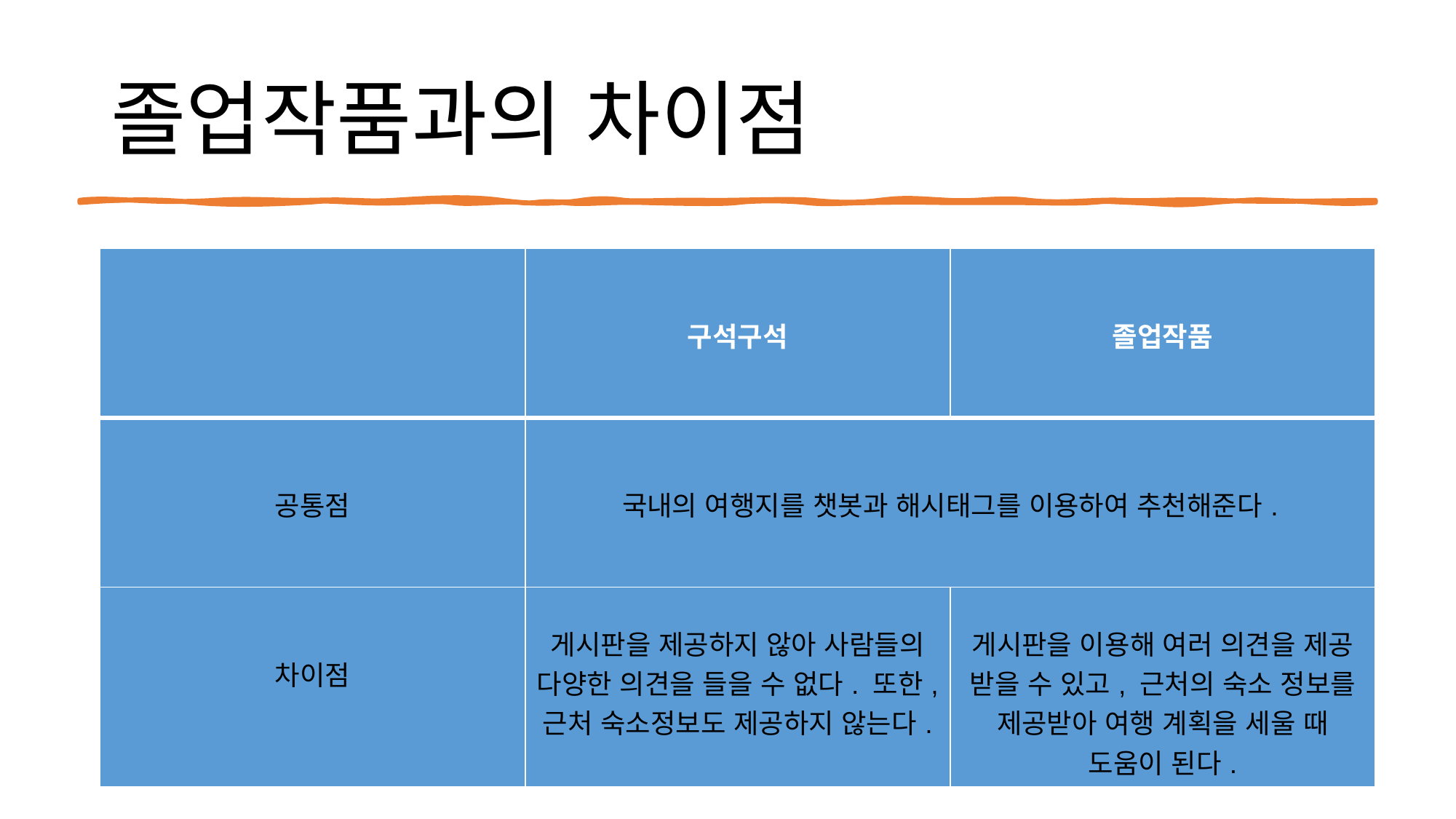

# 졸업작품과의 차이점

|  | 구석구석 | 졸업작품 |
| --- | --- | --- |
| 공통점 | 국내의 여행지를 챗봇과 해시태그를 이용하여 추천해준다. |  |
| 차이점 | 게시판을 제공하지 않아 사람들의 다양한 의견을 들을 수 없다. 또한, 근처 숙소정보도 제공하지 않는다. | 게시판을 이용해 여러 의견을 제공 받을 수 있고, 근처의 숙소 정보를 제공받아 여행 계획을 세울 때 도움이 된다. |